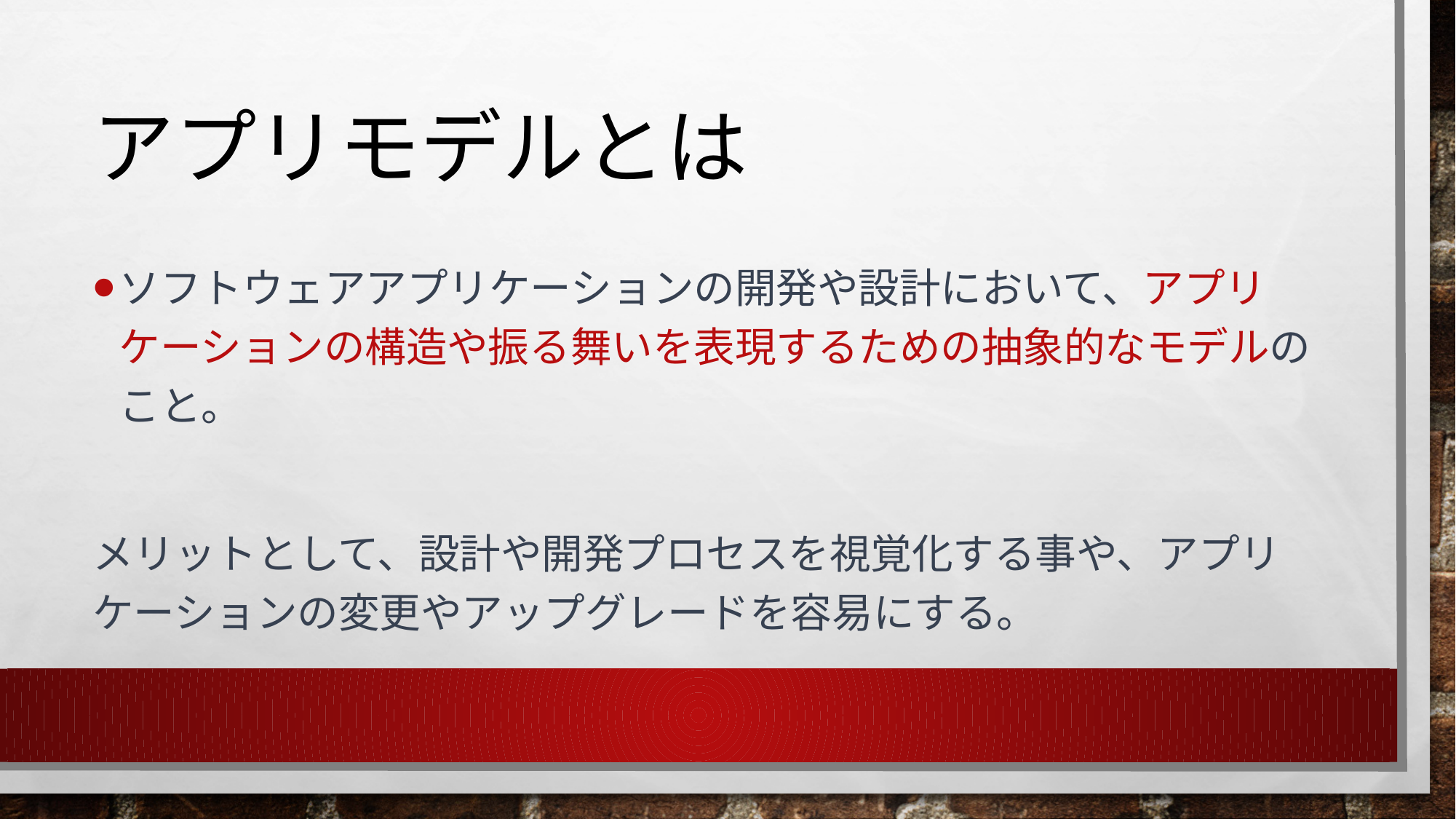

# アプリモデルとは
ソフトウェアアプリケーションの開発や設計において、アプリケーションの構造や振る舞いを表現するための抽象的なモデルのこと。

メリットとして、設計や開発プロセスを視覚化する事や、アプリケーションの変更やアップグレードを容易にする。